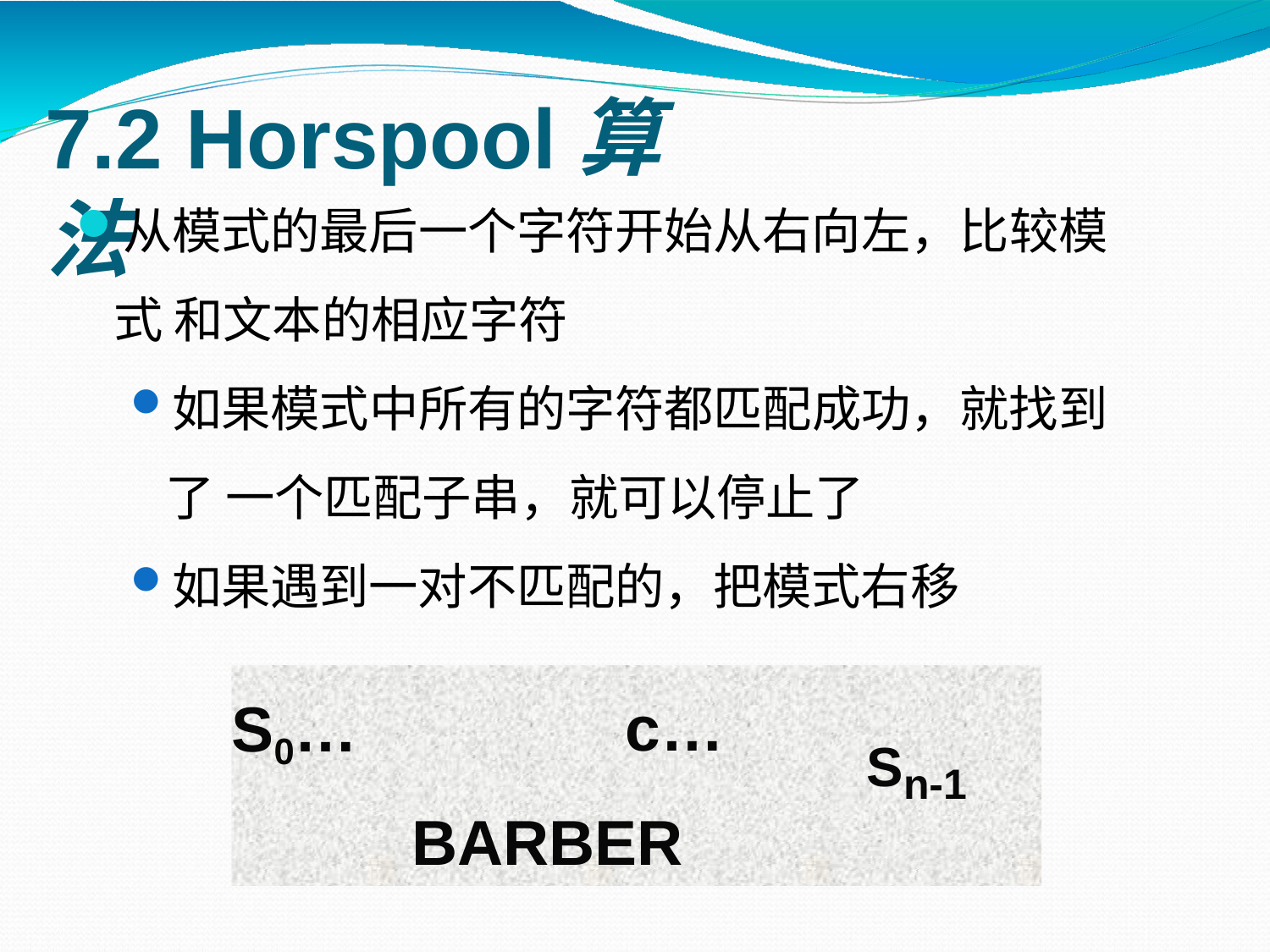

# 7.2 Horspool算法
从模式的最后一个字符开始从右向左，比较模式 和文本的相应字符
如果模式中所有的字符都匹配成功，就找到了 一个匹配子串，就可以停止了
如果遇到一对不匹配的，把模式右移
c…  BARBER

S0…
Sn-1